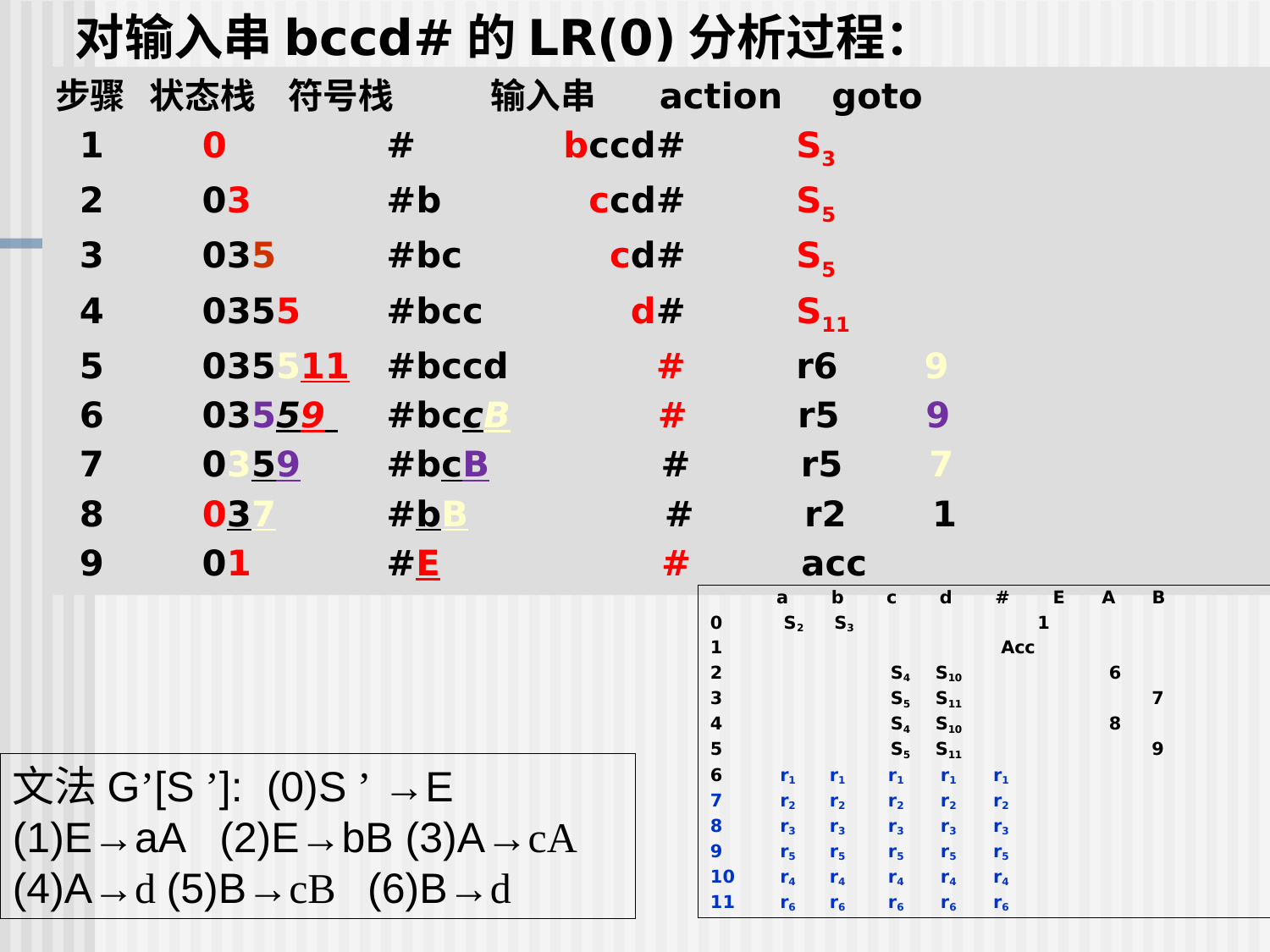

对输入串bccd#的LR(0)分析过程：
步骤   状态栈    符号栈            输入串	     action    goto
  1        0             #            bccd#         S3
  2        03           #b            ccd#         S5
  3        035         #bc            cd#         S5
  4        0355       #bcc            d#         S11
  5        035511   #bccd            #         r6       9
  6        03559     #bccB            #         r5       9
  7        0359       #bcB              #         r5       7
  8        037         #bB                #         r2       1
  9        01           #E                  #         acc

            a       b       c       d       #       E      A      B
0          S2     S3                                                   1
                                     Acc
                   S4       S10                        6
                   S5       S11                               7
                   S4       S10                        8
                   S5       S11                               9
 r1        r1       r1      r1      r1
 r2        r2       r2      r2      r2
 r3        r3       r3      r3      r3
 r5        r5       r5      r5      r5
 r4        r4       r4      r4      r4
 r6        r6       r6      r6      r6
文法G’[S ’]:  (0)S ’ →E  (1)E→aA   (2)E→bB (3)A→cA   (4)A→d (5)B→cB   (6)B→d